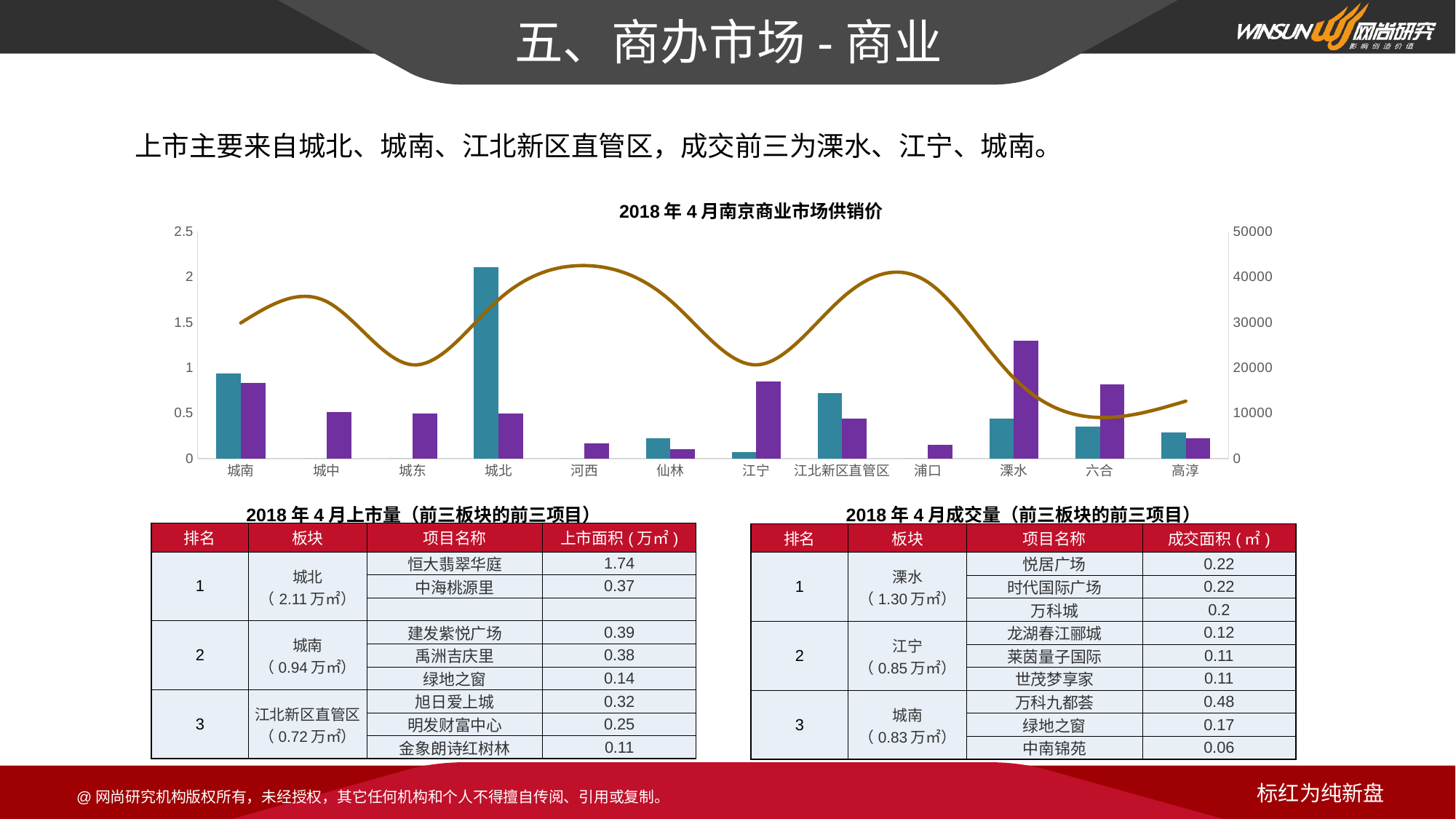

# 五、商办市场-商业
上市主要来自城北、城南、江北新区直管区，成交前三为溧水、江宁、城南。
2018年4月南京商业市场供销价

### Chart

| Category | 上市面积（万㎡） | 成交面积（万㎡） | 成交均价（元/㎡） |
|---|---|---|---|
| 城南 | 0.94 | 0.83 | 29906.0 |
| 城中 | 0.0 | 0.51 | 34613.0 |
| 城东 | 0.0 | 0.5 | 20660.0 |
| 城北 | 2.11 | 0.5 | 35026.0 |
| 河西 | 0.0 | 0.17 | 42545.0 |
| 仙林 | 0.22 | 0.1 | 34854.0 |
| 江宁 | 0.07 | 0.85 | 20655.0 |
| 江北新区直管区 | 0.72 | 0.44 | 35404.0 |
| 浦口 | 0.0 | 0.15 | 38870.0 |
| 溧水 | 0.44 | 1.3 | 17729.0 |
| 六合 | 0.35 | 0.82 | 9051.0 |
| 高淳 | 0.29 | 0.22 | 12665.0 |
2018年4月上市量（前三板块的前三项目）
2018年4月成交量（前三板块的前三项目）
| 排名 | 板块 | 项目名称 | 上市面积(万㎡) |
| --- | --- | --- | --- |
| 1 | 城北 （2.11万㎡） | 恒大翡翠华庭 | 1.74 |
|  |  | 中海桃源里 | 0.37 |
|  |  |  |  |
| 2 | 城南 （0.94万㎡） | 建发紫悦广场 | 0.39 |
|  |  | 禹洲吉庆里 | 0.38 |
|  |  | 绿地之窗 | 0.14 |
| 3 | 江北新区直管区 （0.72万㎡） | 旭日爱上城 | 0.32 |
|  |  | 明发财富中心 | 0.25 |
|  |  | 金象朗诗红树林 | 0.11 |
| 排名 | 板块 | 项目名称 | 成交面积(㎡) |
| --- | --- | --- | --- |
| 1 | 溧水 （1.30万㎡） | 悦居广场 | 0.22 |
|  |  | 时代国际广场 | 0.22 |
|  |  | 万科城 | 0.2 |
| 2 | 江宁 （0.85万㎡） | 龙湖春江郦城 | 0.12 |
|  |  | 莱茵量子国际 | 0.11 |
|  |  | 世茂梦享家 | 0.11 |
| 3 | 城南 （0.83万㎡） | 万科九都荟 | 0.48 |
|  |  | 绿地之窗 | 0.17 |
|  |  | 中南锦苑 | 0.06 |
标红为纯新盘